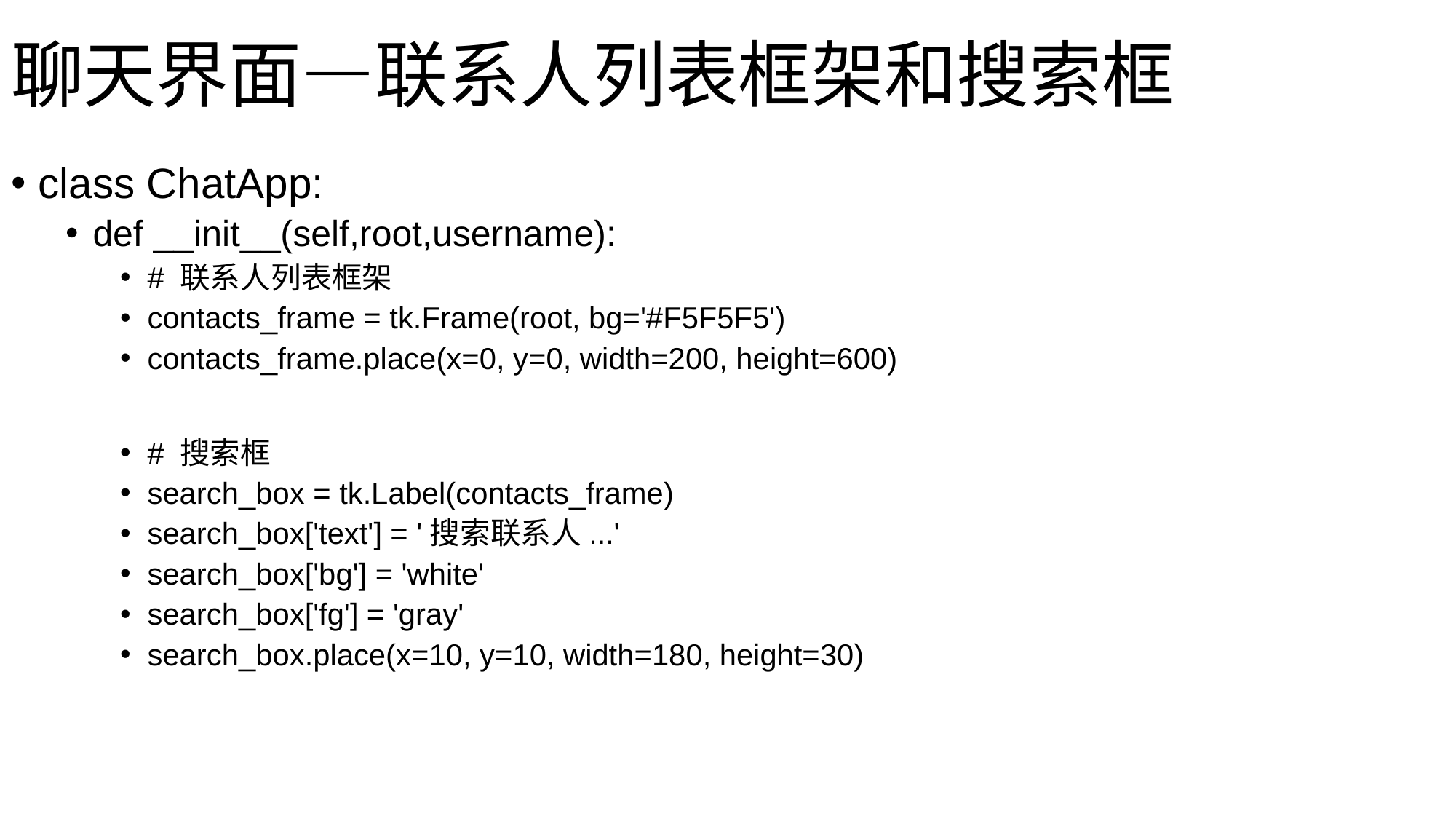

# 聊天界面—联系人列表框架和搜索框
class ChatApp:
def __init__(self,root,username):
# 联系人列表框架
contacts_frame = tk.Frame(root, bg='#F5F5F5')
contacts_frame.place(x=0, y=0, width=200, height=600)

# 搜索框
search_box = tk.Label(contacts_frame)
search_box['text'] = '搜索联系人...'
search_box['bg'] = 'white'
search_box['fg'] = 'gray'
search_box.place(x=10, y=10, width=180, height=30)